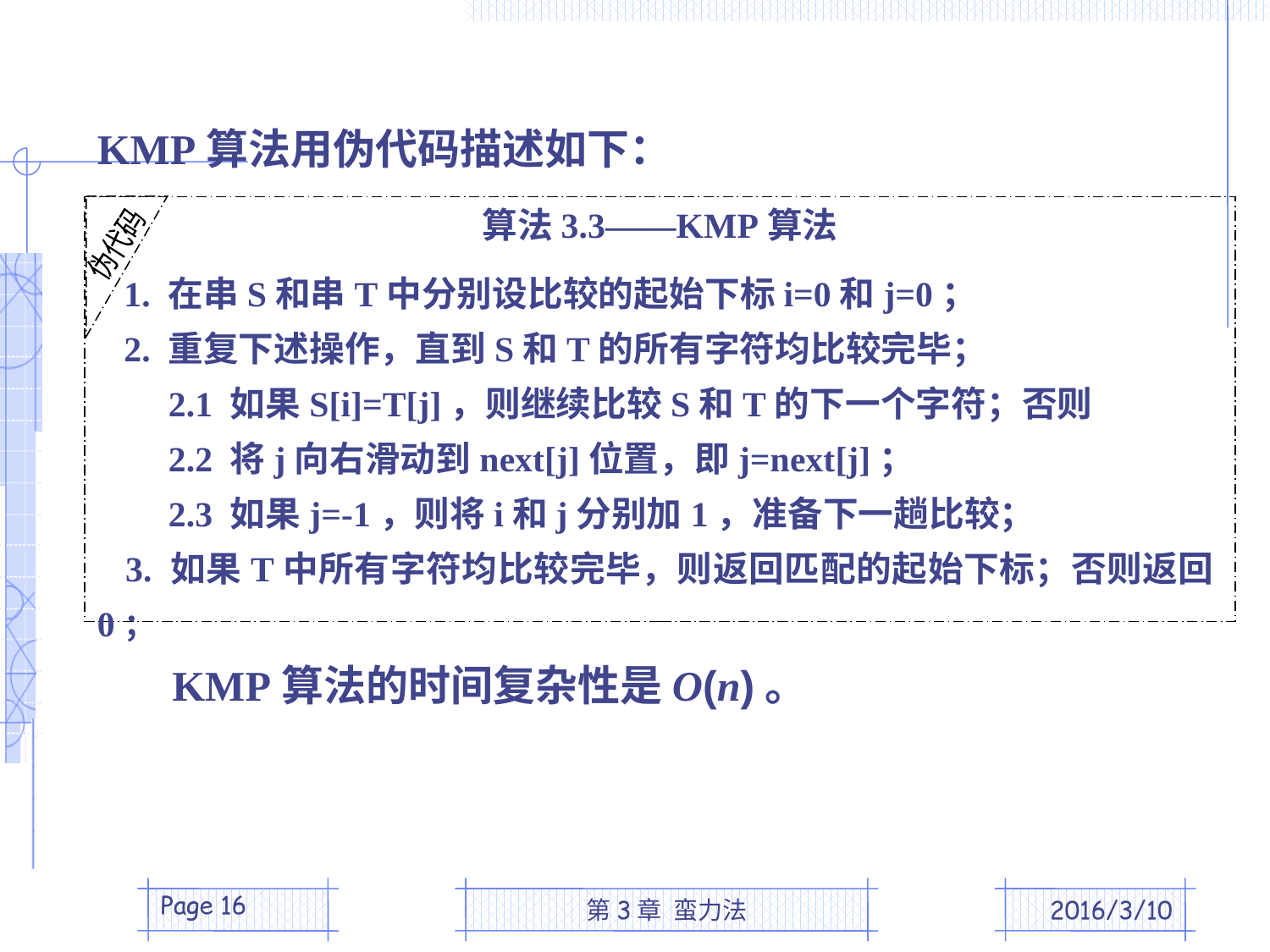

KMP算法用伪代码描述如下：

伪代码
算法3.3——KMP算法
   1. 在串S和串T中分别设比较的起始下标i=0和j=0；
   2. 重复下述操作，直到S和T的所有字符均比较完毕；
        2.1 如果S[i]=T[j]，则继续比较S和T的下一个字符；否则
        2.2 将j向右滑动到next[j]位置，即j=next[j]；
        2.3 如果j=-1，则将i和j分别加1，准备下一趟比较；
   3. 如果T中所有字符均比较完毕，则返回匹配的起始下标；否则返回0；

        KMP算法的时间复杂性是O(n)。
Page 16
第3章  蛮力法
2016/3/10